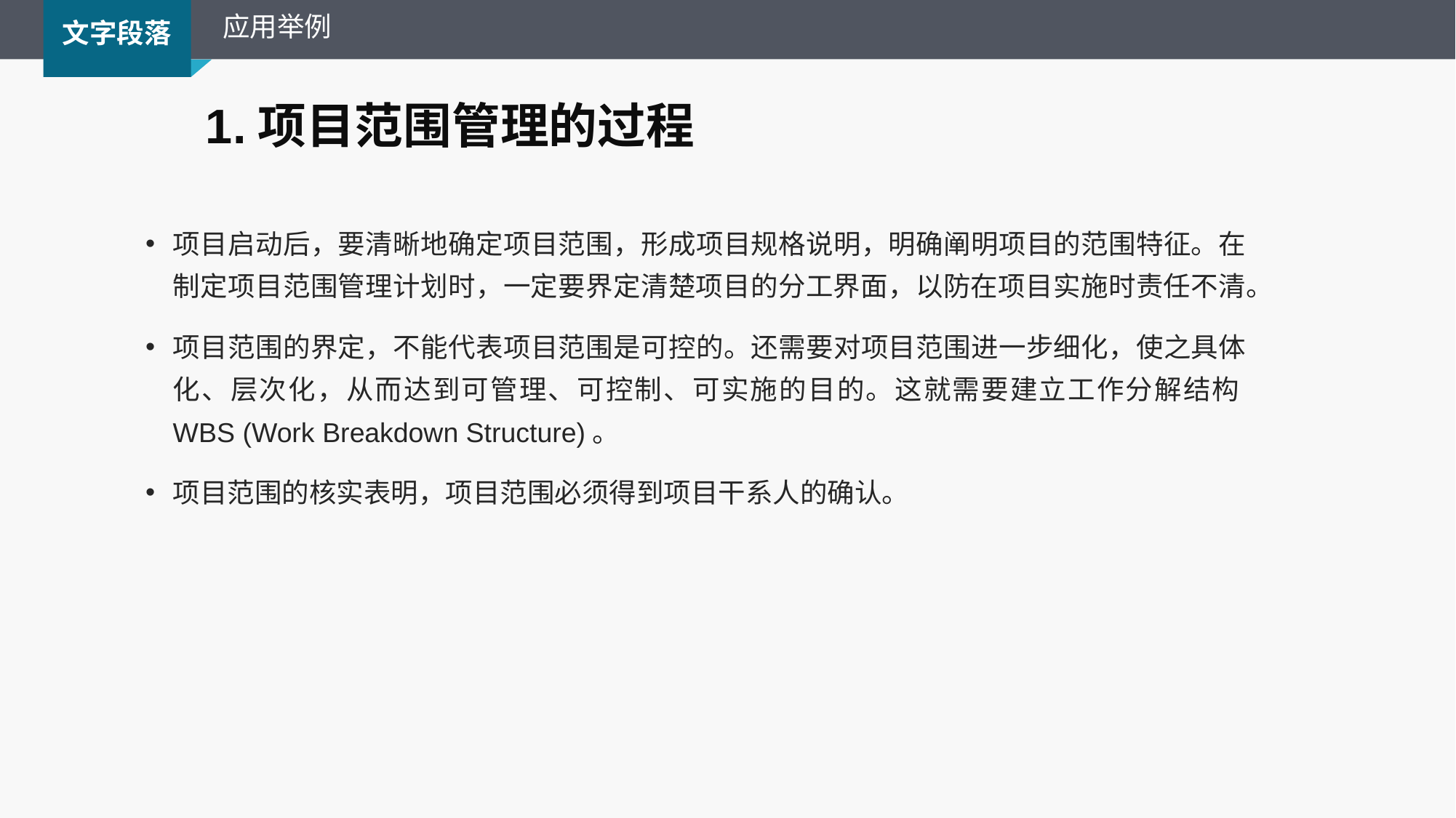

应用举例
1.项目范围管理的过程
项目启动后，要清晰地确定项目范围，形成项目规格说明，明确阐明项目的范围特征。在制定项目范围管理计划时，一定要界定清楚项目的分工界面，以防在项目实施时责任不清。
项目范围的界定，不能代表项目范围是可控的。还需要对项目范围进一步细化，使之具体化、层次化，从而达到可管理、可控制、可实施的目的。这就需要建立工作分解结构WBS (Work Breakdown Structure)。
项目范围的核实表明，项目范围必须得到项目干系人的确认。